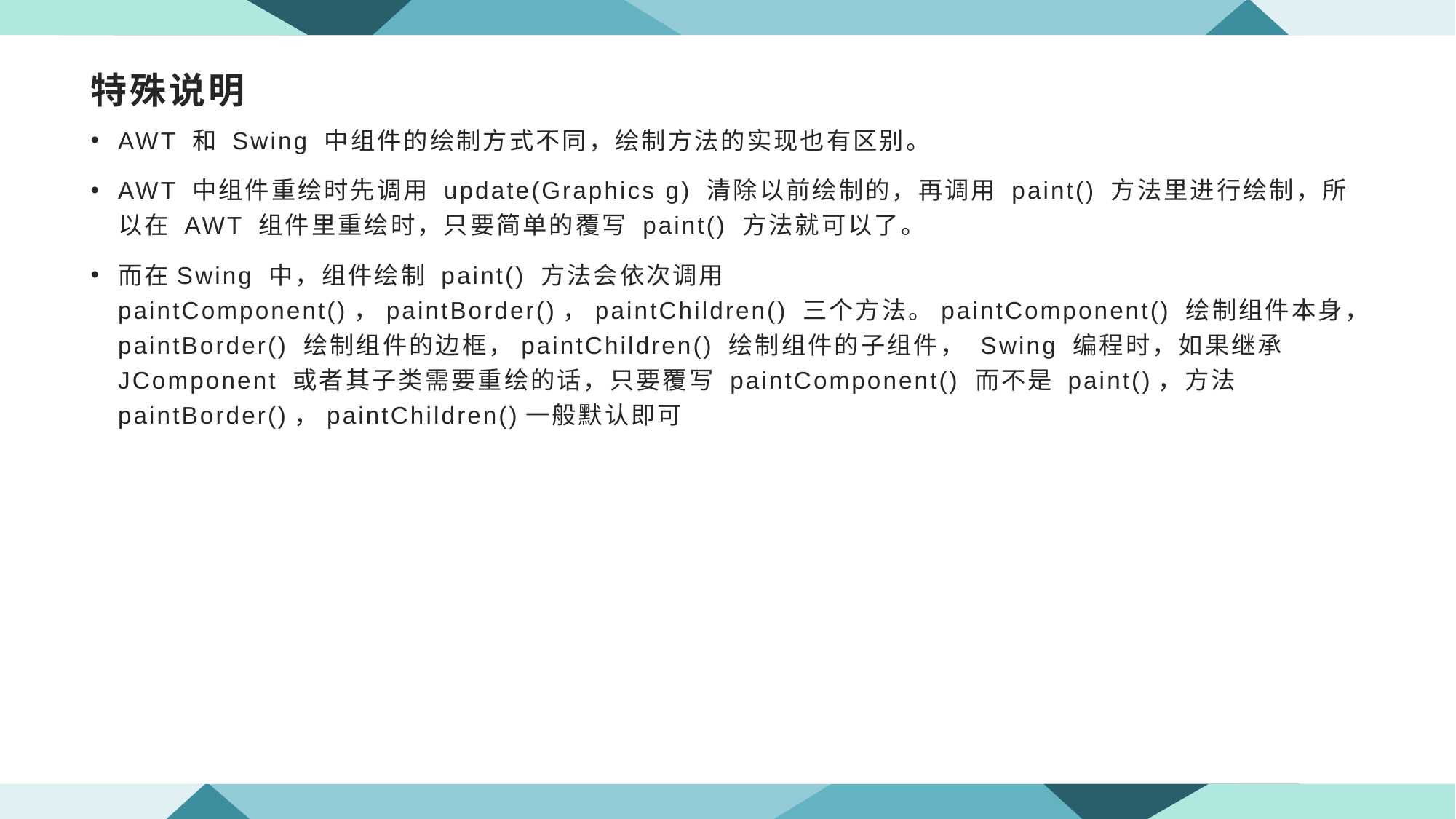

# 特殊说明
AWT 和 Swing 中组件的绘制方式不同，绘制方法的实现也有区别。
AWT 中组件重绘时先调用 update(Graphics g) 清除以前绘制的，再调用 paint() 方法里进行绘制，所以在 AWT 组件里重绘时，只要简单的覆写 paint() 方法就可以了。
而在Swing 中，组件绘制 paint() 方法会依次调用 paintComponent()，paintBorder()，paintChildren() 三个方法。paintComponent() 绘制组件本身，paintBorder() 绘制组件的边框，paintChildren() 绘制组件的子组件， Swing 编程时，如果继承 JComponent 或者其子类需要重绘的话，只要覆写 paintComponent() 而不是 paint()，方法 paintBorder()，paintChildren()一般默认即可